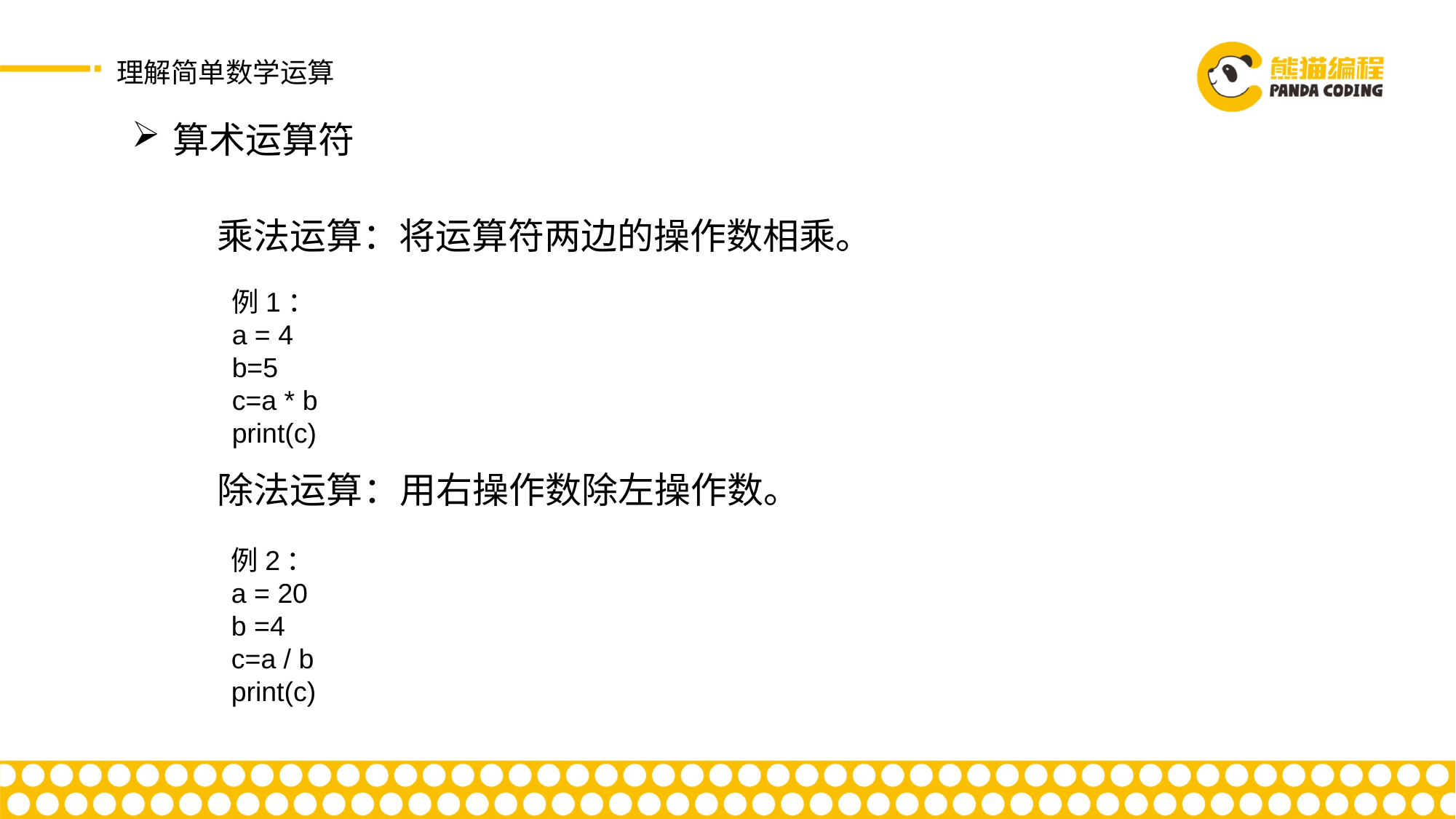

理解简单数学运算
算术运算符
乘法运算：将运算符两边的操作数相乘。
例1：
a = 4
b=5
c=a * b
print(c)
除法运算：用右操作数除左操作数。
例2：
a = 20
b =4
c=a / b
print(c)